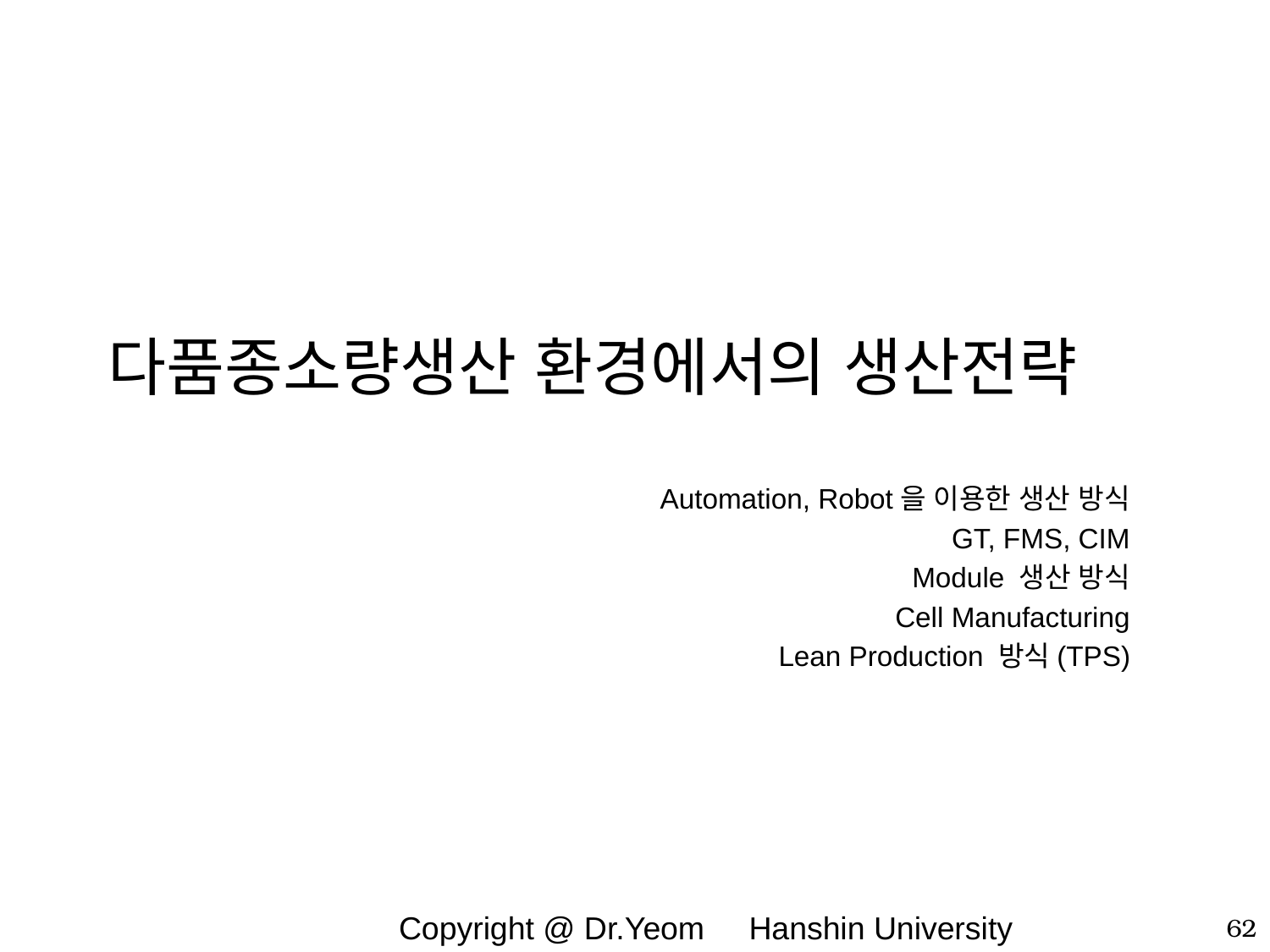

# 다품종소량생산 환경에서의 생산전략
Automation, Robot을 이용한 생산 방식
GT, FMS, CIM
Module 생산 방식
Cell Manufacturing
Lean Production 방식(TPS)
62